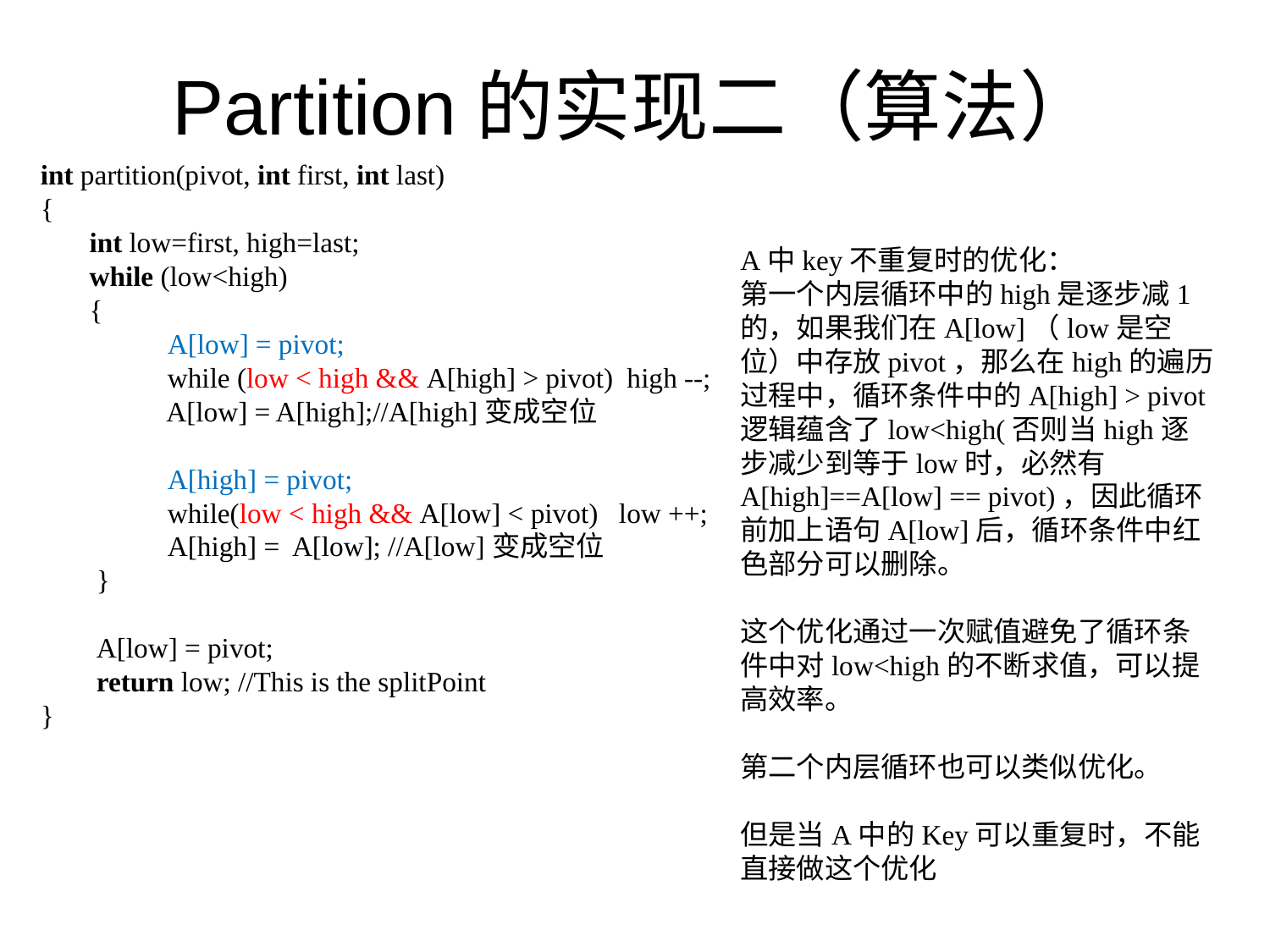

# Partition的实现二（算法）
int partition(pivot, int first, int last)
{
       int low=first, high=last;
       while (low<high)
       {
	A[low] = pivot;
	while (low < high && A[high] > pivot)  high --;
                  A[low] = A[high];//A[high]变成空位

	A[high] = pivot;
	while(low < high && A[low] < pivot)   low ++;
	A[high] =  A[low]; //A[low]变成空位
        }

        A[low] = pivot;
        return low; //This is the splitPoint
}
A中key不重复时的优化：
第一个内层循环中的high是逐步减1的，如果我们在A[low]（low是空位）中存放pivot，那么在high的遍历过程中，循环条件中的A[high] > pivot逻辑蕴含了low<high(否则当high逐步减少到等于low时，必然有A[high]==A[low] == pivot)，因此循环前加上语句A[low]后，循环条件中红色部分可以删除。

这个优化通过一次赋值避免了循环条件中对low<high的不断求值，可以提高效率。

第二个内层循环也可以类似优化。

但是当A中的Key可以重复时，不能直接做这个优化